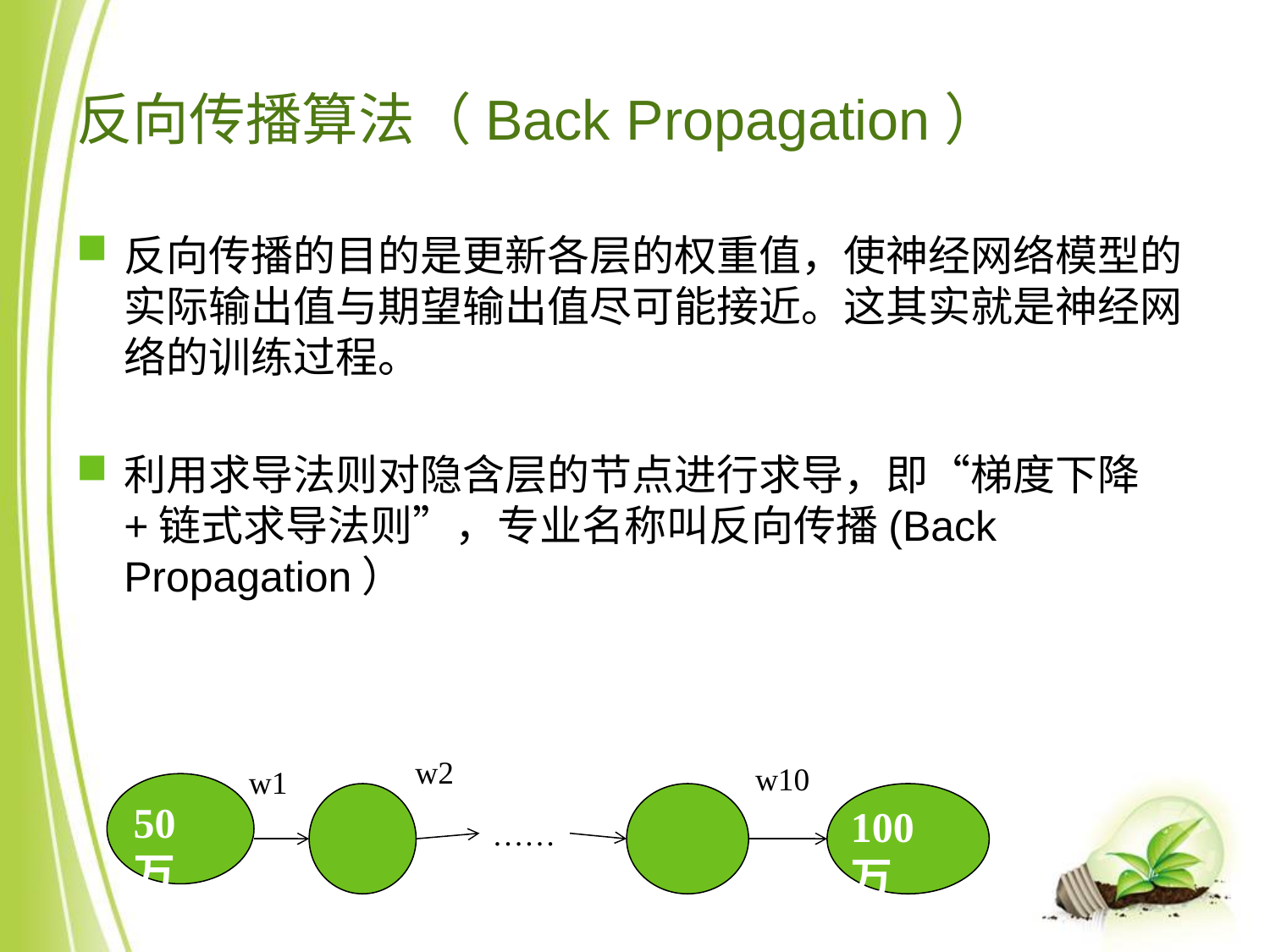

# 反向传播算法（Back Propagation）
反向传播的目的是更新各层的权重值，使神经网络模型的实际输出值与期望输出值尽可能接近。这其实就是神经网络的训练过程。

利用求导法则对隐含层的节点进行求导，即“梯度下降+链式求导法则”，专业名称叫反向传播(Back Propagation）
w2
w10
w1
50万

100万
……